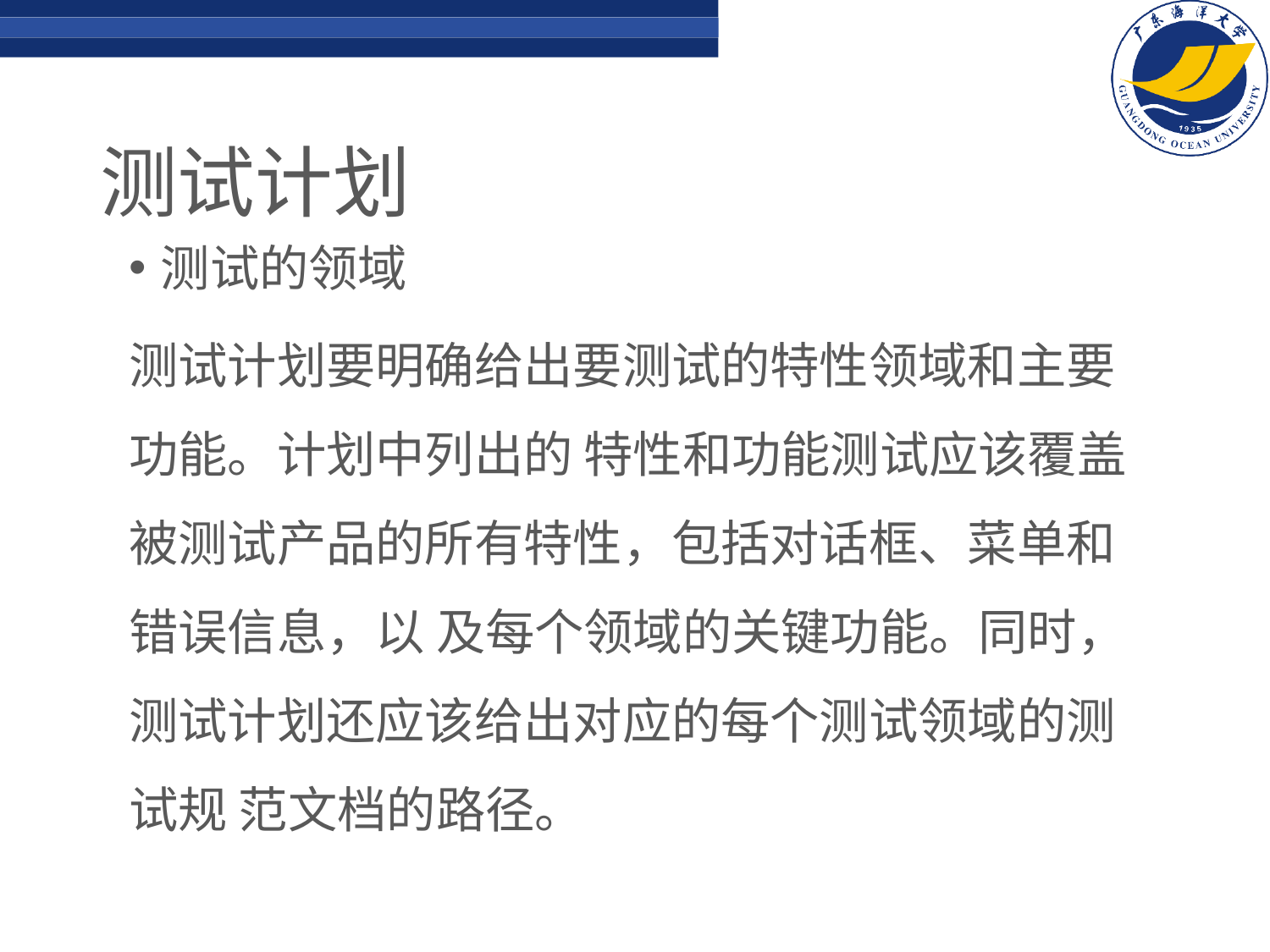

# 测试计划
测试的领域
测试计划要明确给出要测试的特性领域和主要功能。计划中列出的 特性和功能测试应该覆盖被测试产品的所有特性，包括对话框、菜单和错误信息，以 及每个领域的关键功能。同时，测试计划还应该给出对应的每个测试领域的测试规 范文档的路径。
25